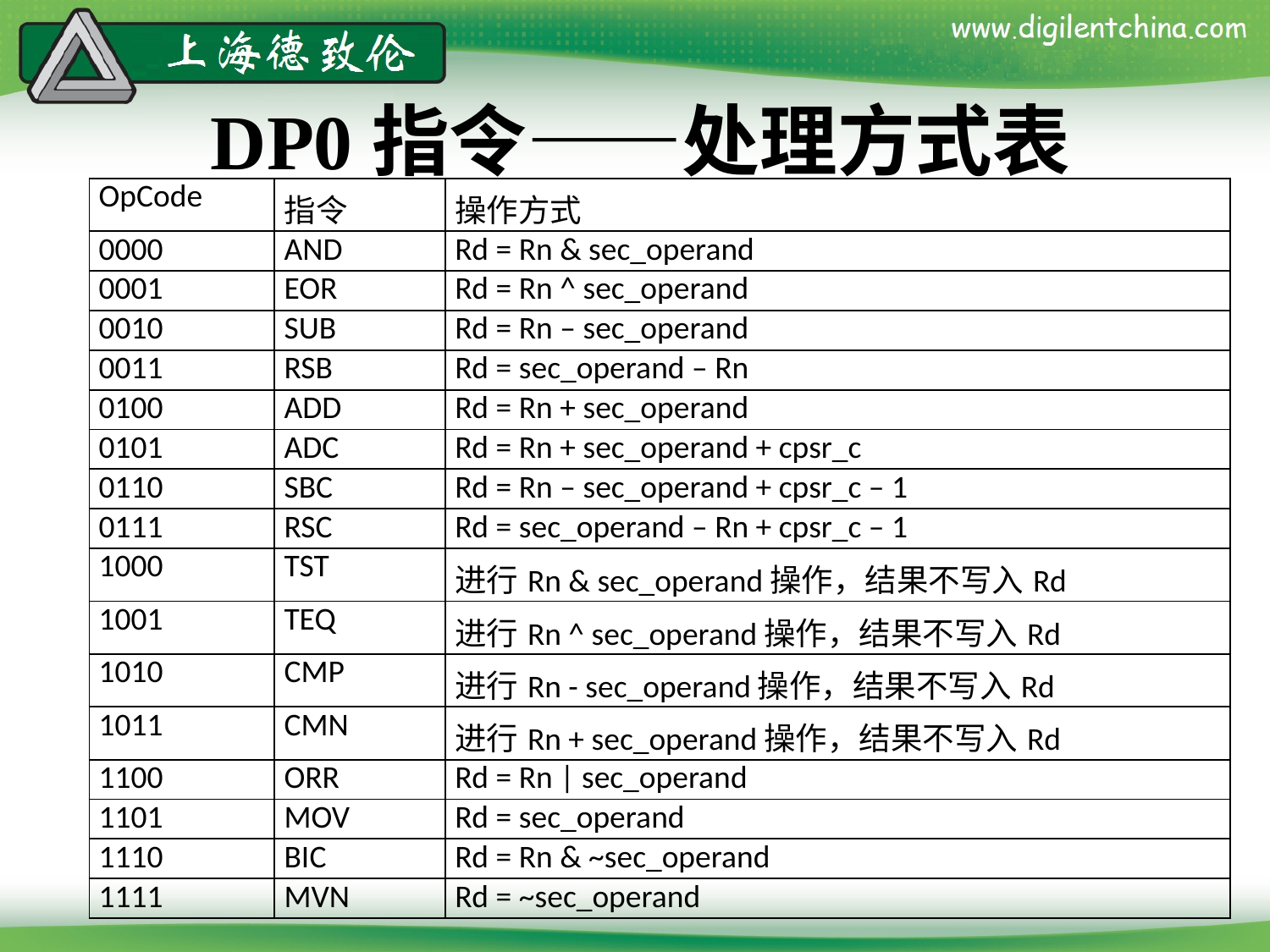

# DP0指令——处理方式表
| OpCode | 指令 | 操作方式 |
| --- | --- | --- |
| 0000 | AND | Rd = Rn & sec\_operand |
| 0001 | EOR | Rd = Rn ^ sec\_operand |
| 0010 | SUB | Rd = Rn – sec\_operand |
| 0011 | RSB | Rd = sec\_operand – Rn |
| 0100 | ADD | Rd = Rn + sec\_operand |
| 0101 | ADC | Rd = Rn + sec\_operand + cpsr\_c |
| 0110 | SBC | Rd = Rn – sec\_operand + cpsr\_c – 1 |
| 0111 | RSC | Rd = sec\_operand – Rn + cpsr\_c – 1 |
| 1000 | TST | 进行Rn & sec\_operand操作，结果不写入Rd |
| 1001 | TEQ | 进行Rn ^ sec\_operand操作，结果不写入Rd |
| 1010 | CMP | 进行Rn - sec\_operand操作，结果不写入Rd |
| 1011 | CMN | 进行Rn + sec\_operand操作，结果不写入Rd |
| 1100 | ORR | Rd = Rn | sec\_operand |
| 1101 | MOV | Rd = sec\_operand |
| 1110 | BIC | Rd = Rn & ~sec\_operand |
| 1111 | MVN | Rd = ~sec\_operand |